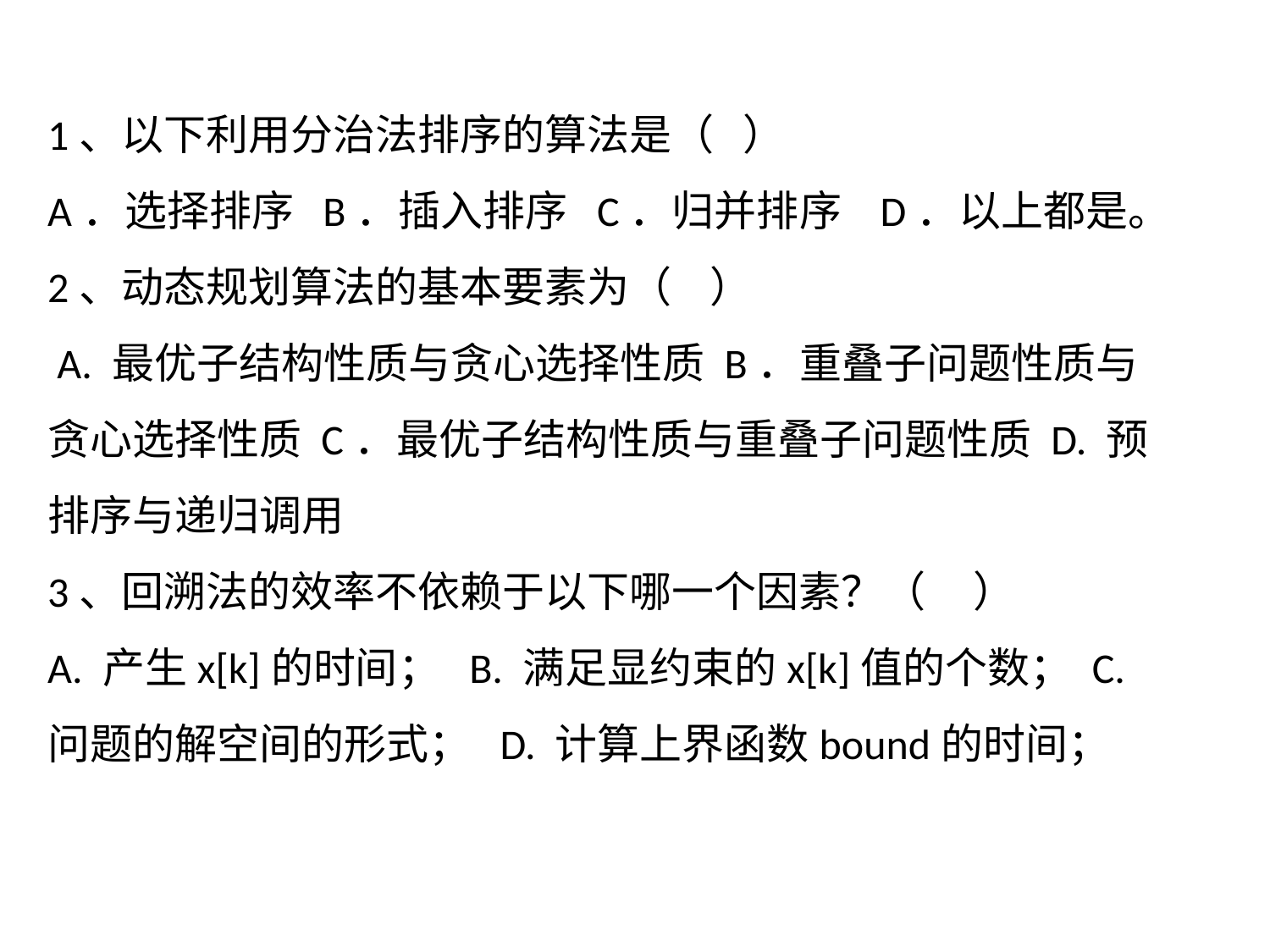

1、以下利用分治法排序的算法是（   ）
A．选择排序  B．插入排序  C．归并排序   D．以上都是。
2、动态规划算法的基本要素为（    ）
 A. 最优子结构性质与贪心选择性质 B．重叠子问题性质与贪心选择性质 C．最优子结构性质与重叠子问题性质 D. 预排序与递归调用
3、回溯法的效率不依赖于以下哪一个因素？（     ）
A. 产生x[k]的时间；  B. 满足显约束的x[k]值的个数； C. 问题的解空间的形式；  D. 计算上界函数bound的时间；